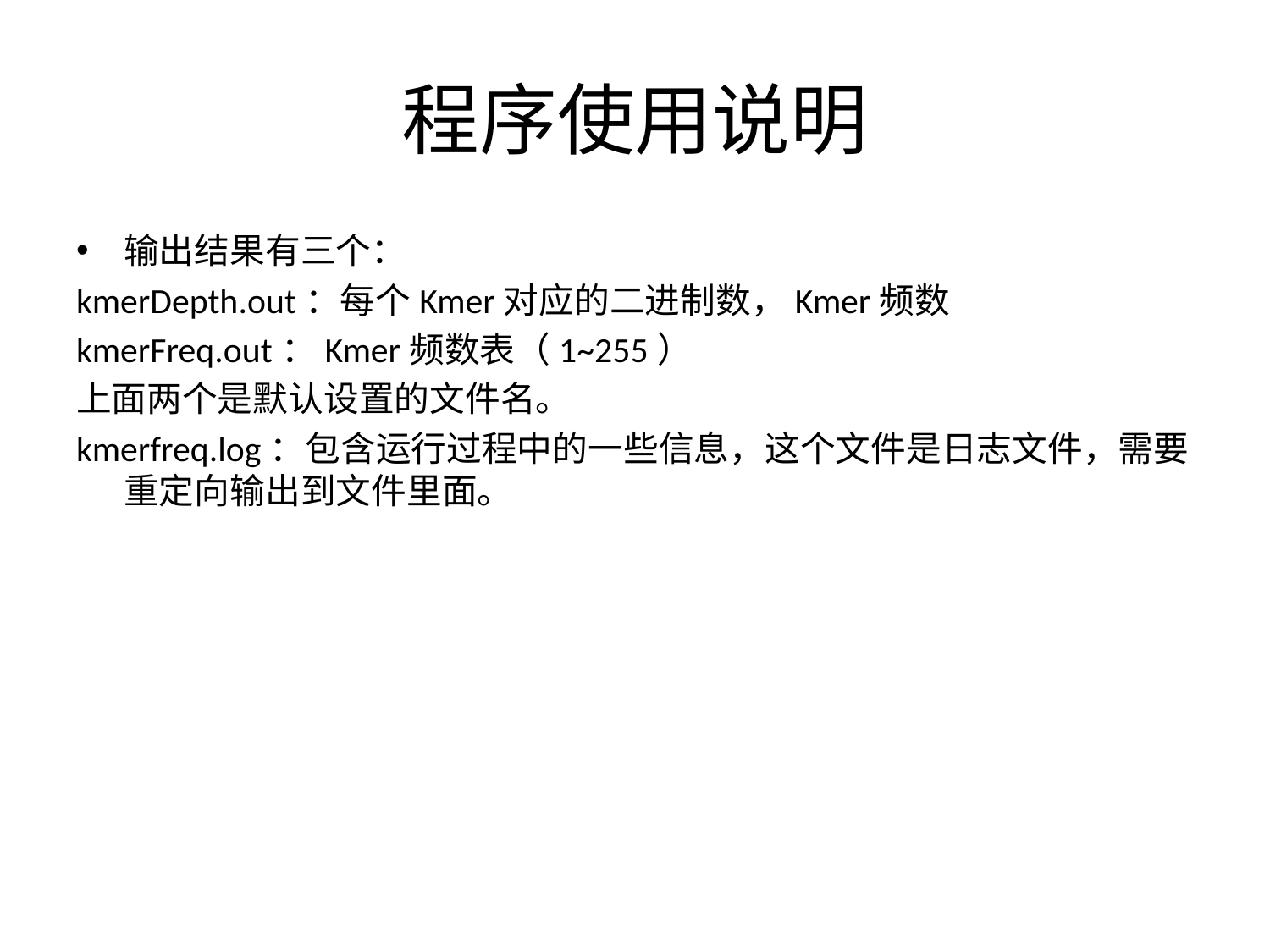

# 程序使用说明
输出结果有三个：
kmerDepth.out：每个Kmer对应的二进制数，Kmer频数
kmerFreq.out：Kmer频数表（1~255）
上面两个是默认设置的文件名。
kmerfreq.log：包含运行过程中的一些信息，这个文件是日志文件，需要重定向输出到文件里面。